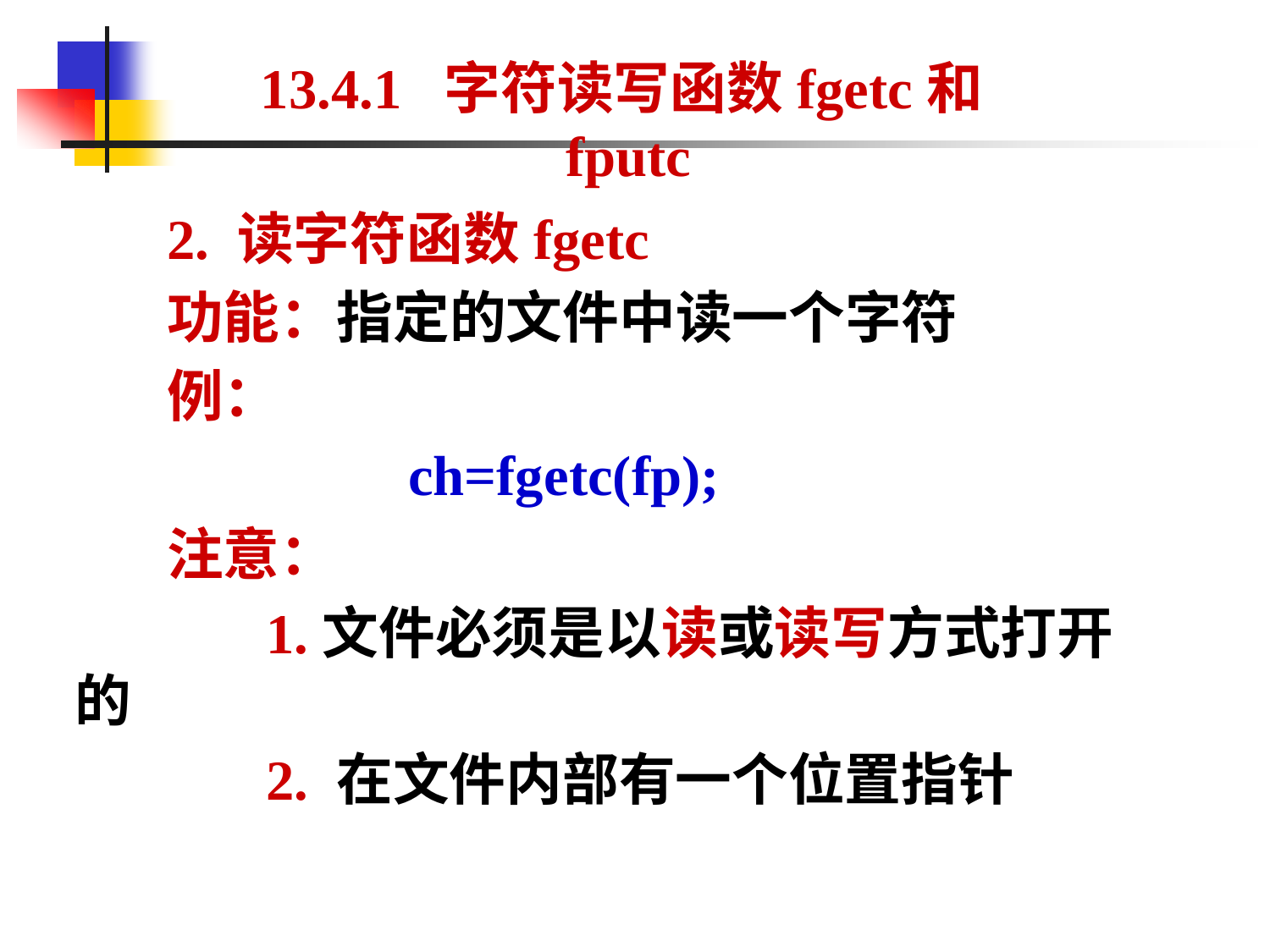

# 13.4.1  字符读写函数fgetc和fputc
2. 读字符函数fgetc
功能：指定的文件中读一个字符
例：
                 ch=fgetc(fp);
注意：
       1.文件必须是以读或读写方式打开的
       2. 在文件内部有一个位置指针